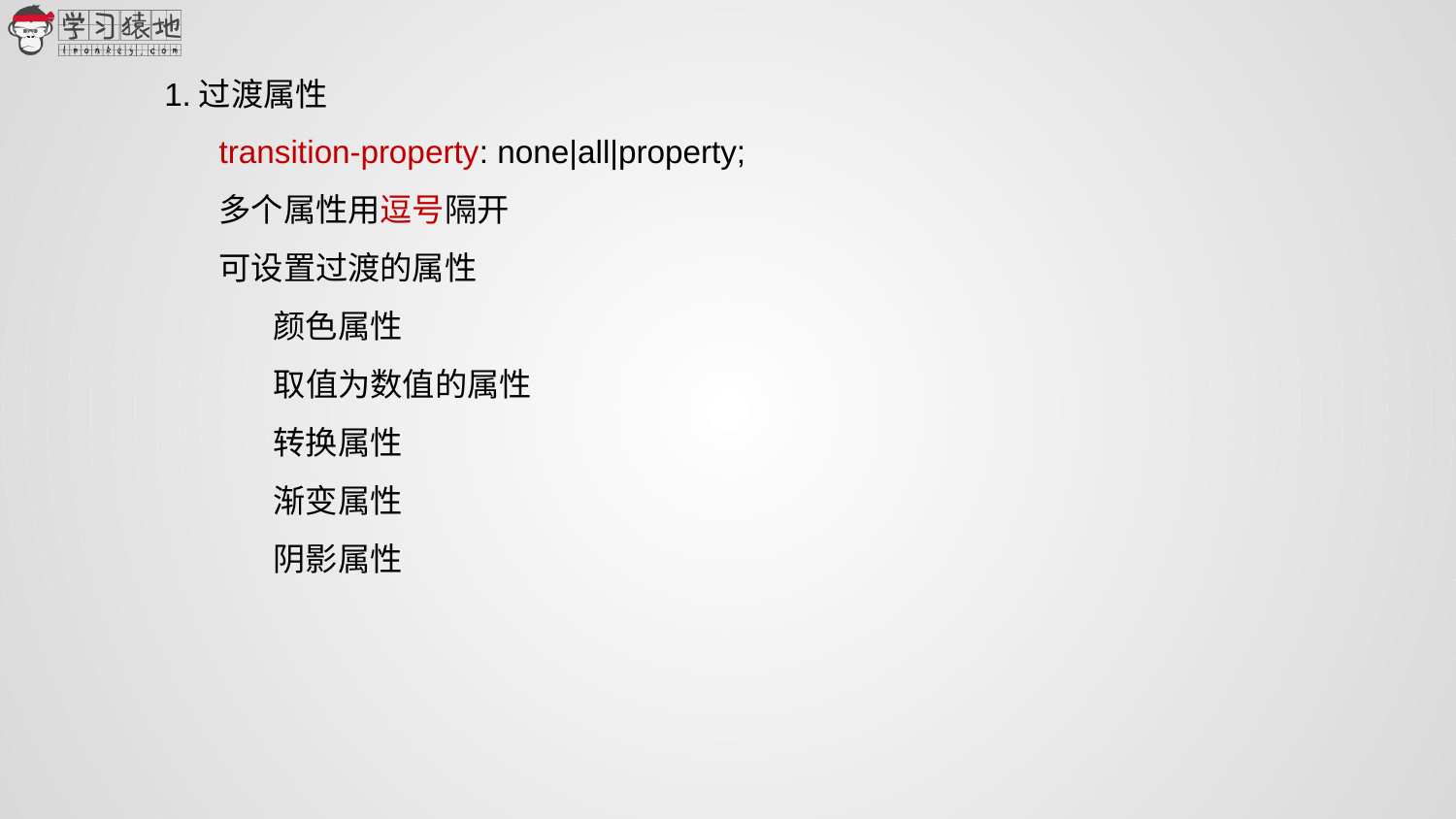

1.过渡属性
transition-property: none|all|property;
多个属性用逗号隔开
可设置过渡的属性
颜色属性
取值为数值的属性
转换属性
渐变属性
阴影属性